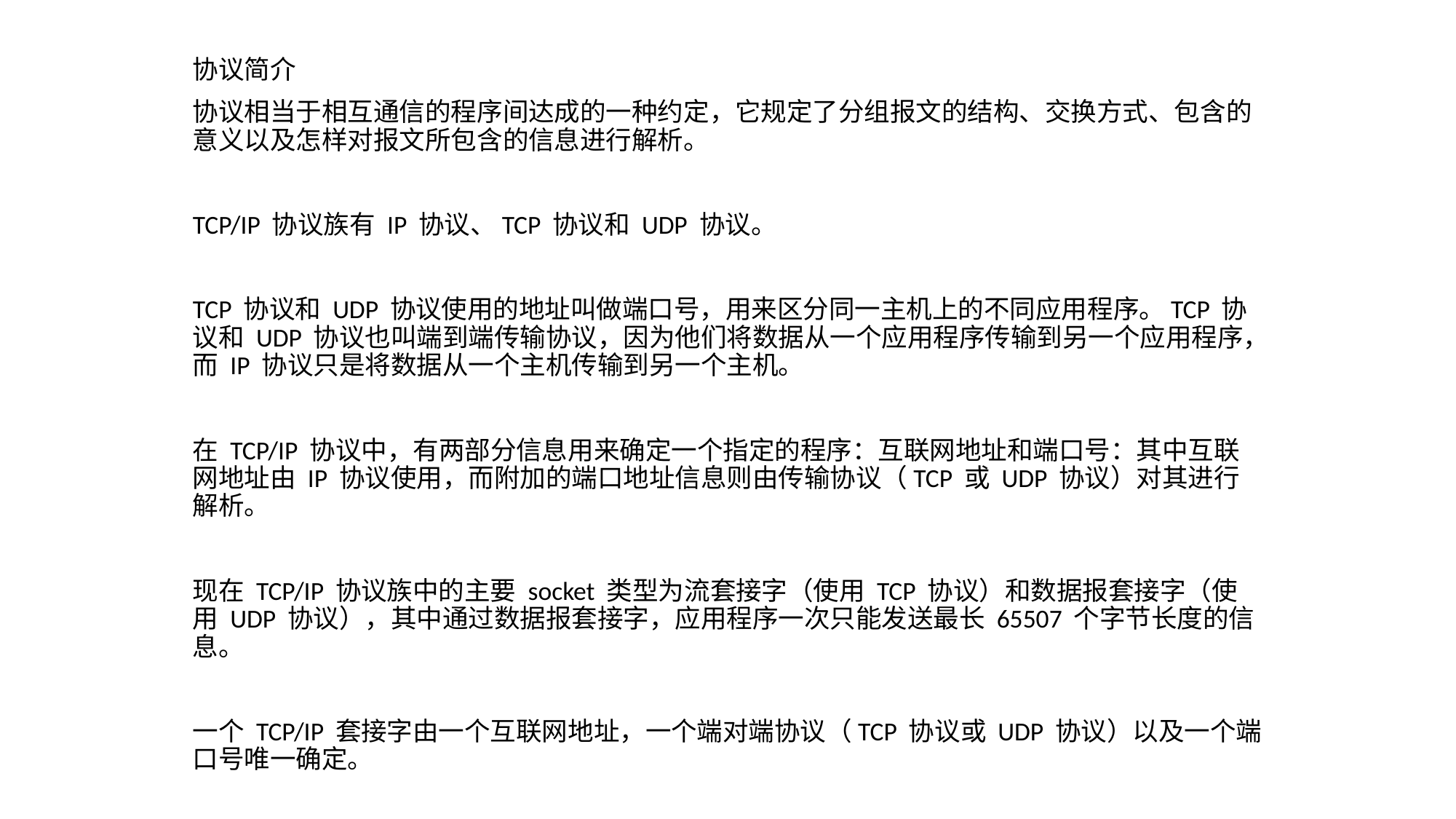

协议简介
协议相当于相互通信的程序间达成的一种约定，它规定了分组报文的结构、交换方式、包含的意义以及怎样对报文所包含的信息进行解析。

TCP/IP 协议族有 IP 协议、TCP 协议和 UDP 协议。

TCP 协议和 UDP 协议使用的地址叫做端口号，用来区分同一主机上的不同应用程序。TCP 协议和 UDP 协议也叫端到端传输协议，因为他们将数据从一个应用程序传输到另一个应用程序，而 IP 协议只是将数据从一个主机传输到另一个主机。

在 TCP/IP 协议中，有两部分信息用来确定一个指定的程序：互联网地址和端口号：其中互联网地址由 IP 协议使用，而附加的端口地址信息则由传输协议（TCP 或 UDP 协议）对其进行解析。

现在 TCP/IP 协议族中的主要 socket 类型为流套接字（使用 TCP 协议）和数据报套接字（使用 UDP 协议），其中通过数据报套接字，应用程序一次只能发送最长 65507 个字节长度的信息。

一个 TCP/IP 套接字由一个互联网地址，一个端对端协议（TCP 协议或 UDP 协议）以及一个端口号唯一确定。